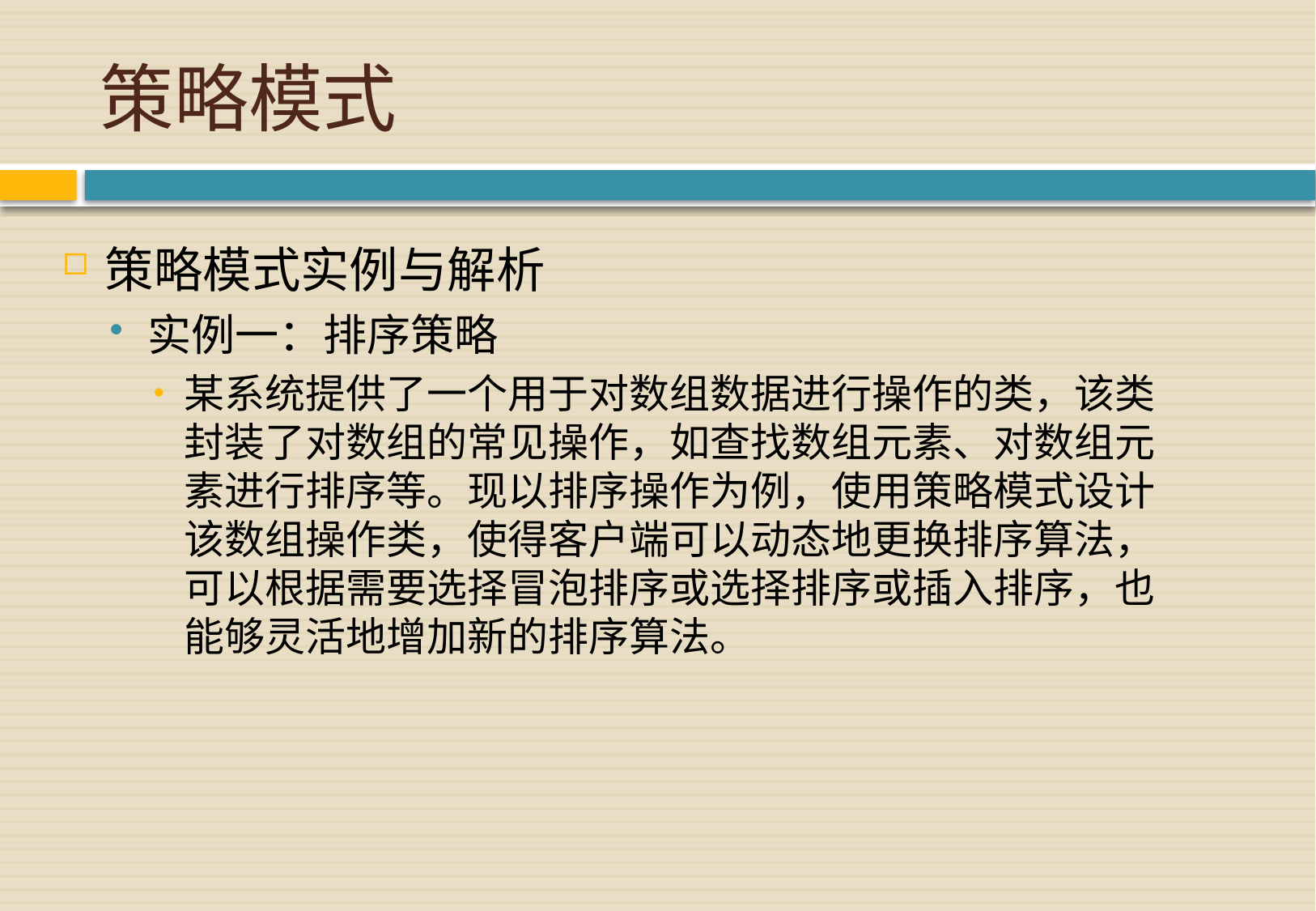

# 策略模式
策略模式实例与解析
实例一：排序策略
某系统提供了一个用于对数组数据进行操作的类，该类封装了对数组的常见操作，如查找数组元素、对数组元素进行排序等。现以排序操作为例，使用策略模式设计该数组操作类，使得客户端可以动态地更换排序算法，可以根据需要选择冒泡排序或选择排序或插入排序，也能够灵活地增加新的排序算法。